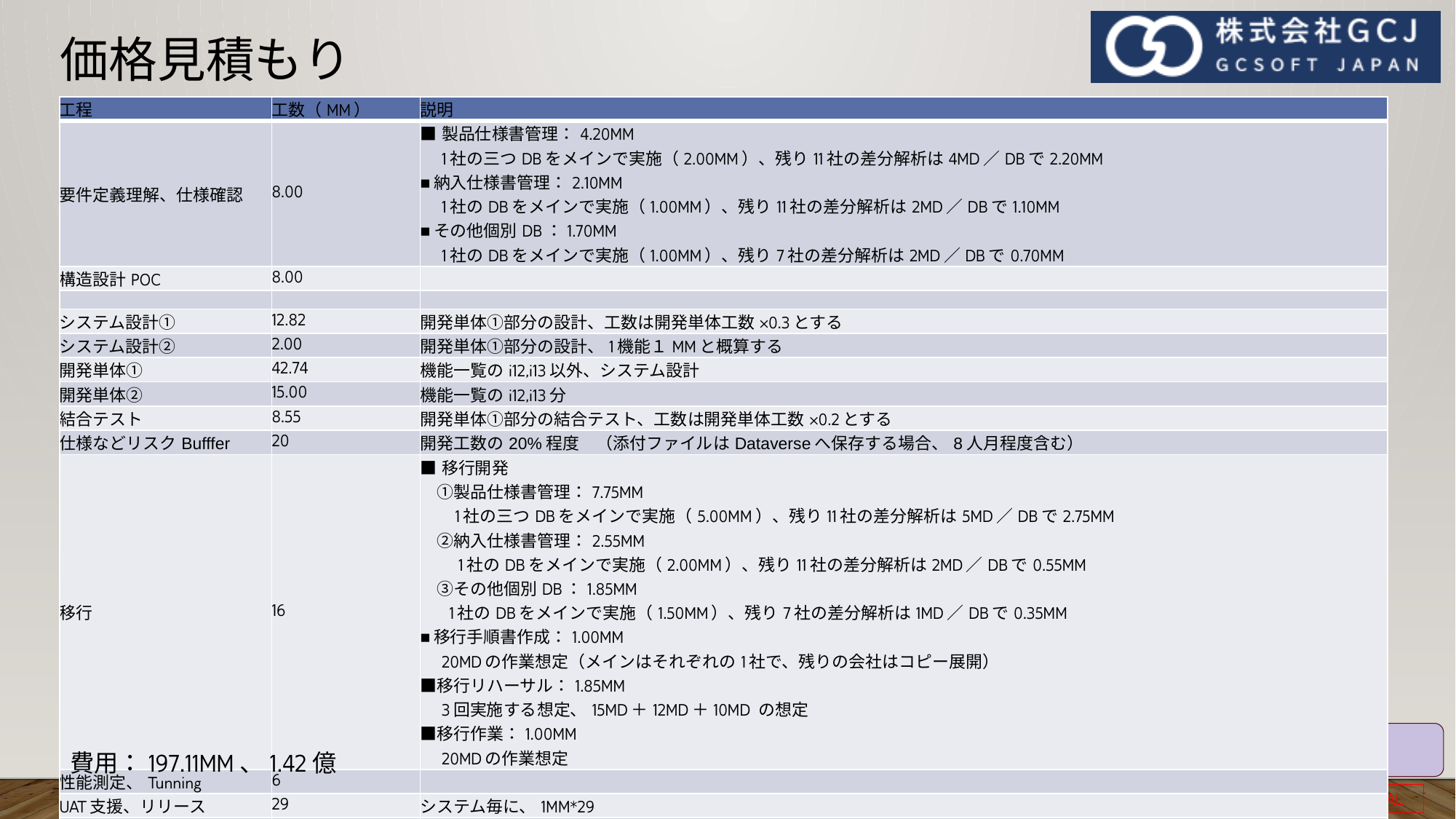

# 価格見積もり
| 工程 | 工数（MM） | 説明 |
| --- | --- | --- |
| 要件定義理解、仕様確認 | 8.00 | ■製品仕様書管理：4.20MM 　1社の三つDBをメインで実施（2.00MM）、残り11社の差分解析は4MD／DBで2.20MM ■納入仕様書管理：2.10MM 　1社のDBをメインで実施（1.00MM）、残り11社の差分解析は2MD／DBで1.10MM ■その他個別DB：1.70MM 　1社のDBをメインで実施（1.00MM）、残り7社の差分解析は2MD／DBで0.70MM |
| 構造設計POC | 8.00 |  |
|  |  |  |
| システム設計① | 12.82 | 開発単体①部分の設計、工数は開発単体工数×0.3とする |
| システム設計② | 2.00 | 開発単体①部分の設計、1機能１MMと概算する |
| 開発単体① | 42.74 | 機能一覧のi12,i13以外、システム設計 |
| 開発単体② | 15.00 | 機能一覧のi12,i13分 |
| 結合テスト | 8.55 | 開発単体①部分の結合テスト、工数は開発単体工数×0.2とする |
| 仕様などリスクBufffer | 20 | 開発工数の20%程度　（添付ファイルはDataverseへ保存する場合、8人月程度含む） |
| 移行 | 16 | ■移行開発 　①製品仕様書管理：7.75MM 　1社の三つDBをメインで実施（5.00MM）、残り11社の差分解析は5MD／DBで2.75MM 　②納入仕様書管理：2.55MM 　　1社のDBをメインで実施（2.00MM）、残り11社の差分解析は2MD／DBで0.55MM 　③その他個別DB：1.85MM 　 1社のDBをメインで実施（1.50MM）、残り7社の差分解析は1MD／DBで0.35MM ■移行手順書作成：1.00MM 　20MDの作業想定（メインはそれぞれの1社で、残りの会社はコピー展開） ■移行リハーサル：1.85MM 　3回実施する想定、15MD＋12MD＋10MD の想定 ■移行作業：1.00MM 　20MDの作業想定 |
| 性能測定、Tunning | 6 |  |
| UAT支援、リリース | 29 | システム毎に、1MM\*29 |
| 初期サポート | 29 | システム毎に、1MM\*29 |
Done
費用：197.11MM、1.42億